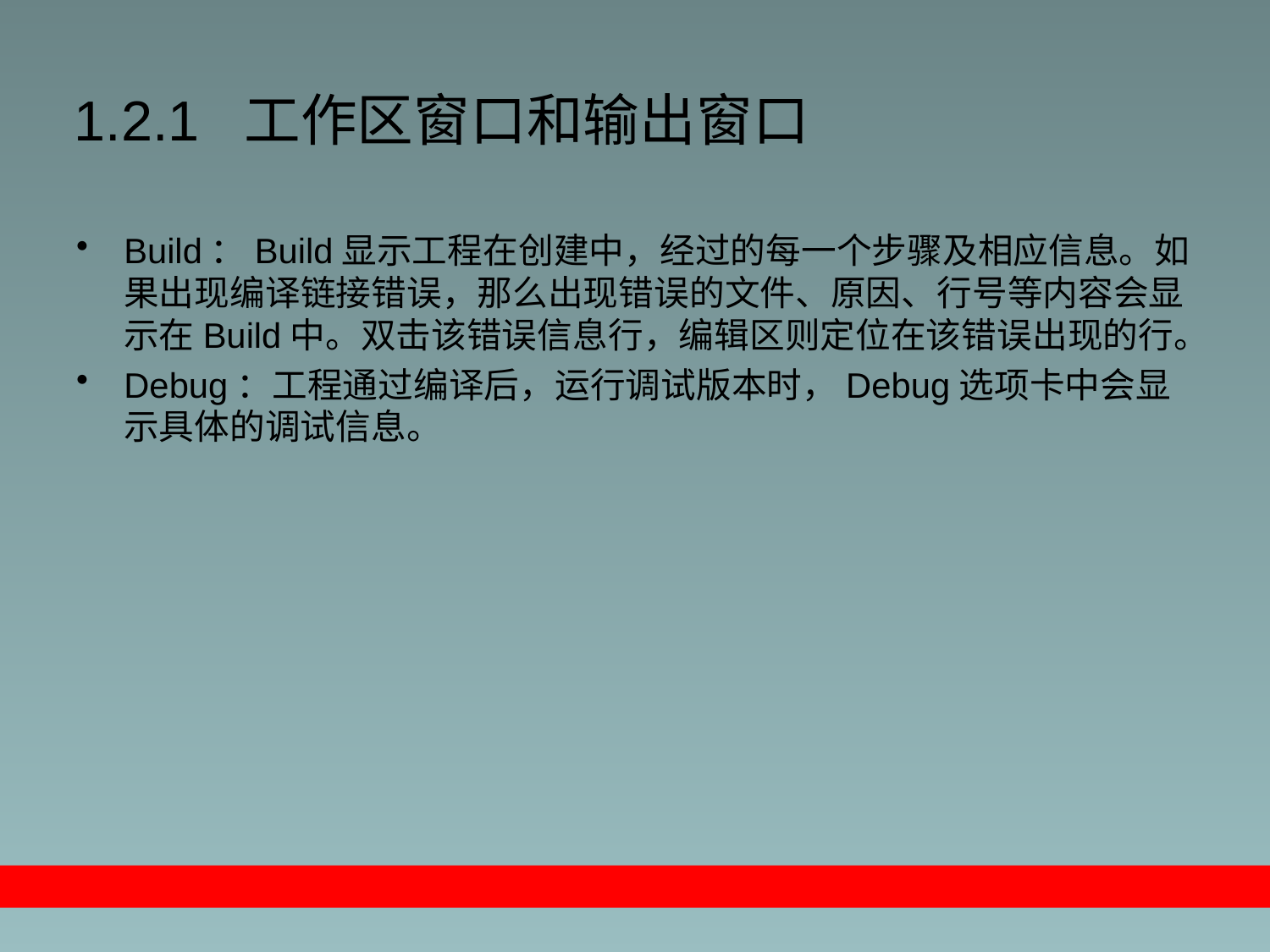

# 1.2.1  工作区窗口和输出窗口
Build：Build显示工程在创建中，经过的每一个步骤及相应信息。如果出现编译链接错误，那么出现错误的文件、原因、行号等内容会显示在Build中。双击该错误信息行，编辑区则定位在该错误出现的行。
Debug：工程通过编译后，运行调试版本时，Debug选项卡中会显示具体的调试信息。